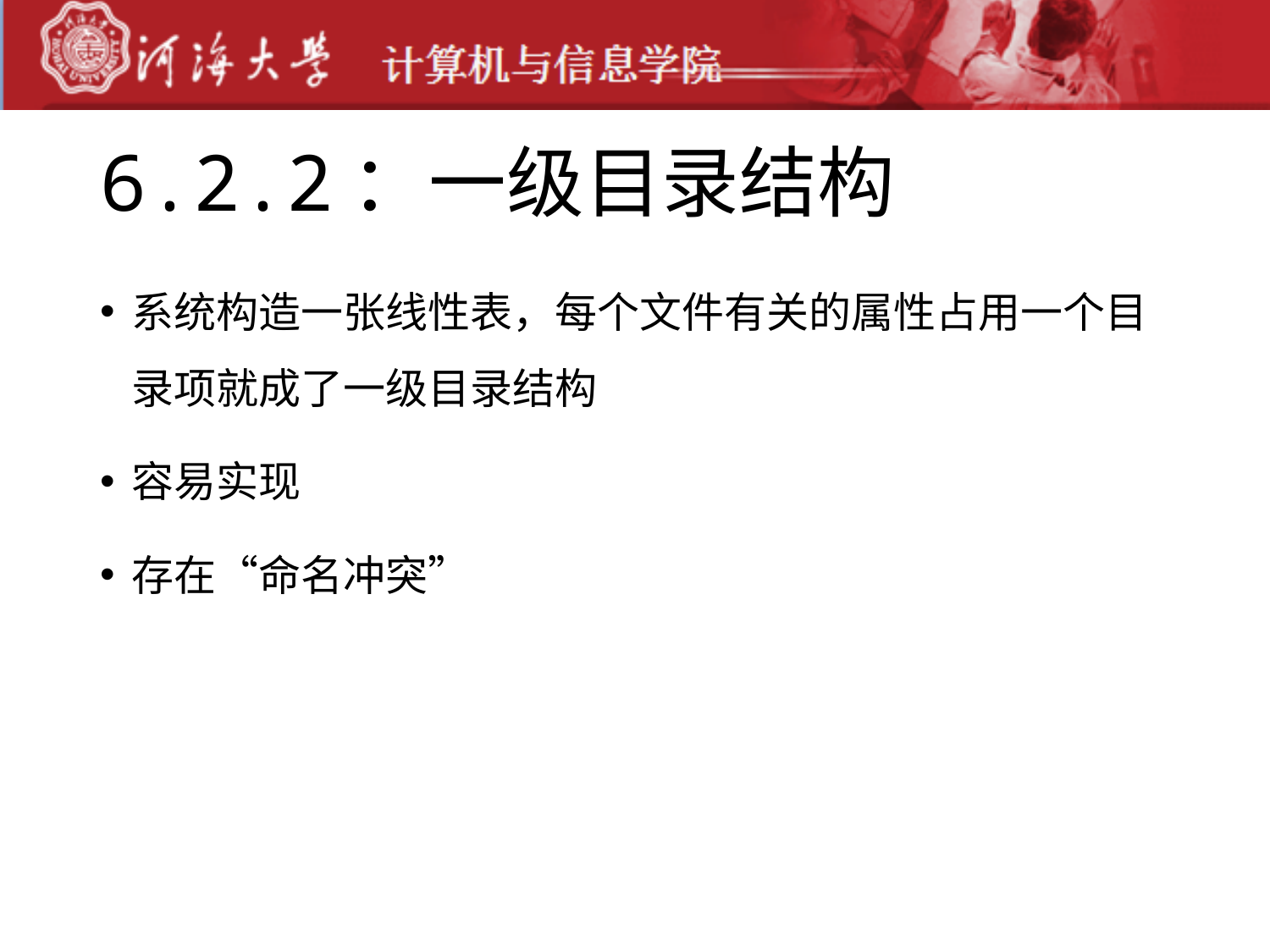

# 6.2.2：一级目录结构
系统构造一张线性表，每个文件有关的属性占用一个目录项就成了一级目录结构
容易实现
存在“命名冲突”